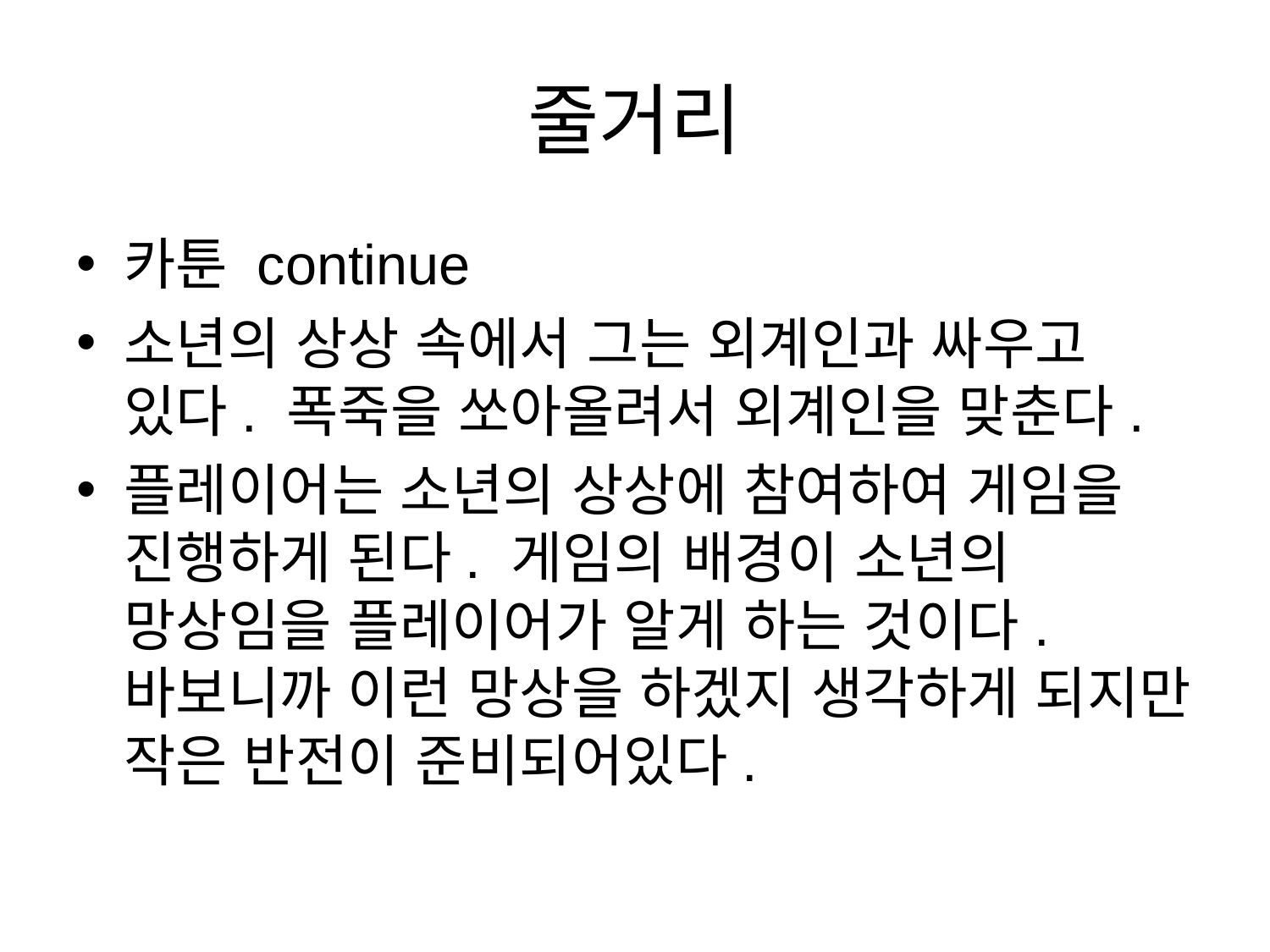

# 줄거리
카툰 continue
소년의 상상 속에서 그는 외계인과 싸우고 있다. 폭죽을 쏘아올려서 외계인을 맞춘다.
플레이어는 소년의 상상에 참여하여 게임을 진행하게 된다. 게임의 배경이 소년의 망상임을 플레이어가 알게 하는 것이다. 바보니까 이런 망상을 하겠지 생각하게 되지만 작은 반전이 준비되어있다.